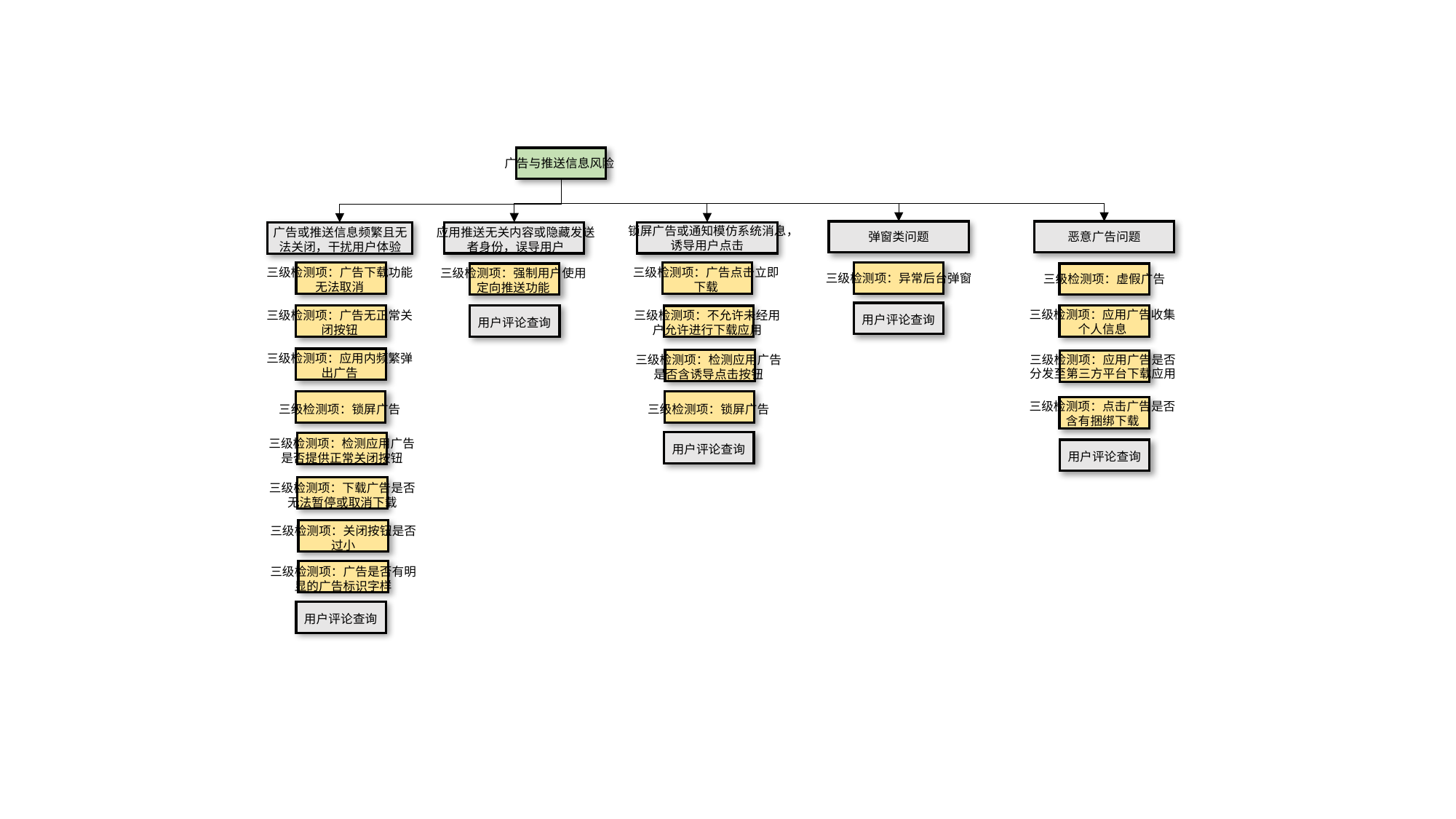

广告与推送信息风险
锁屏广告或通知模仿系统消息，诱导用户点击

广告或推送信息频繁且无法关闭，干扰用户体验
应用推送无关内容或隐藏发送者身份，误导用户

恶意广告问题

弹窗类问题

三级检测项：广告下载功能无法取消

三级检测项：广告点击立即下载

三级检测项：强制用户使用定向推送功能

三级检测项：异常后台弹窗

三级检测项：虚假广告
三级检测项：应用广告收集个人信息

三级检测项：广告无正常关闭按钮

三级检测项：不允许未经用户允许进行下载应用

用户评论查询

用户评论查询
三级检测项：应用内频繁弹出广告

三级检测项：应用广告是否分发至第三方平台下载应用

三级检测项：检测应用广告是否含诱导点击按钮

三级检测项：锁屏广告

三级检测项：锁屏广告
三级检测项：点击广告是否含有捆绑下载

三级检测项：检测应用广告是否提供正常关闭按钮

用户评论查询

用户评论查询
三级检测项：下载广告是否无法暂停或取消下载

三级检测项：关闭按钮是否过小

三级检测项：广告是否有明显的广告标识字样

用户评论查询